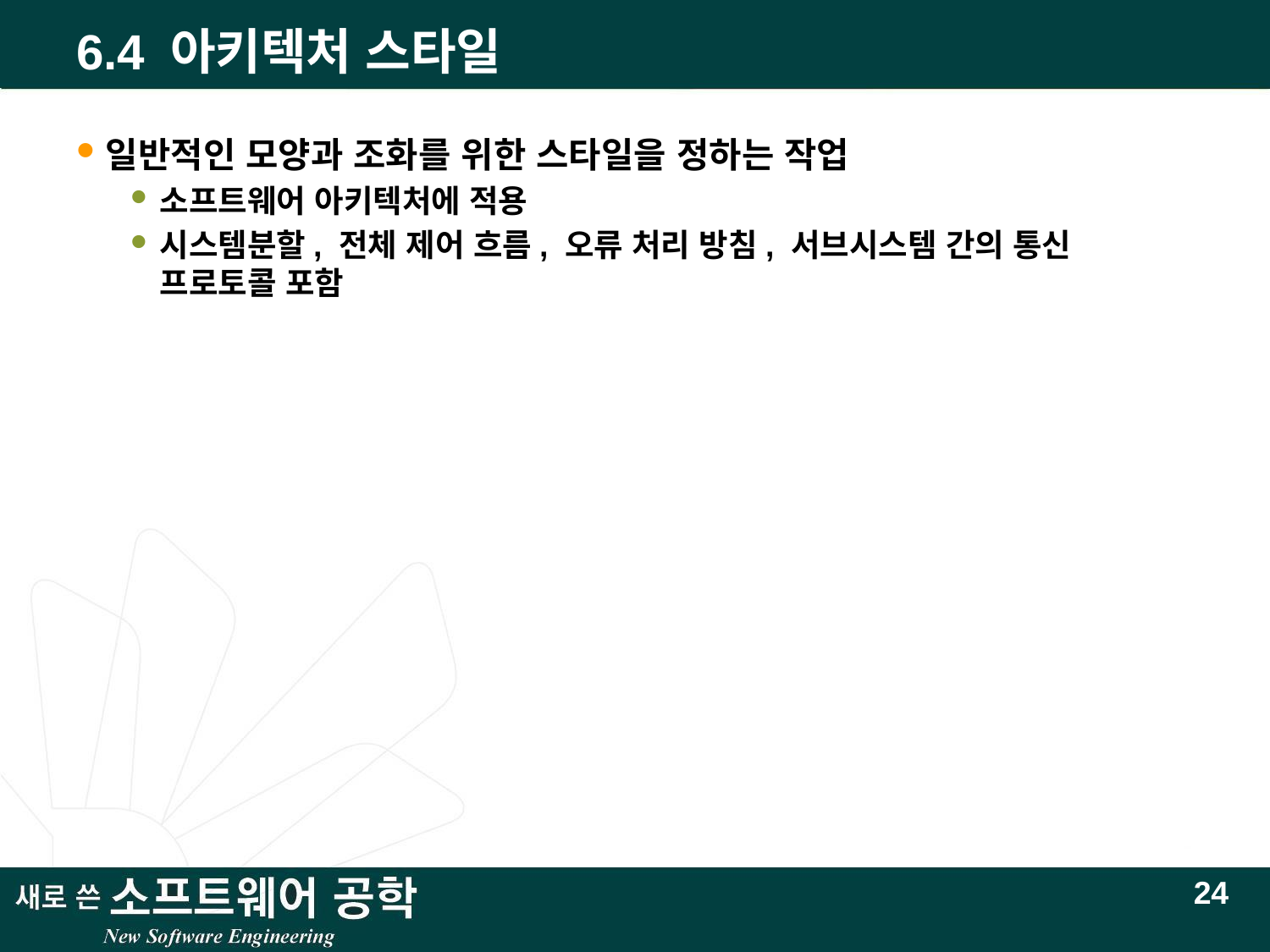

# 6.4 아키텍처 스타일
일반적인 모양과 조화를 위한 스타일을 정하는 작업
소프트웨어 아키텍처에 적용
시스템분할, 전체 제어 흐름, 오류 처리 방침, 서브시스템 간의 통신 프로토콜 포함